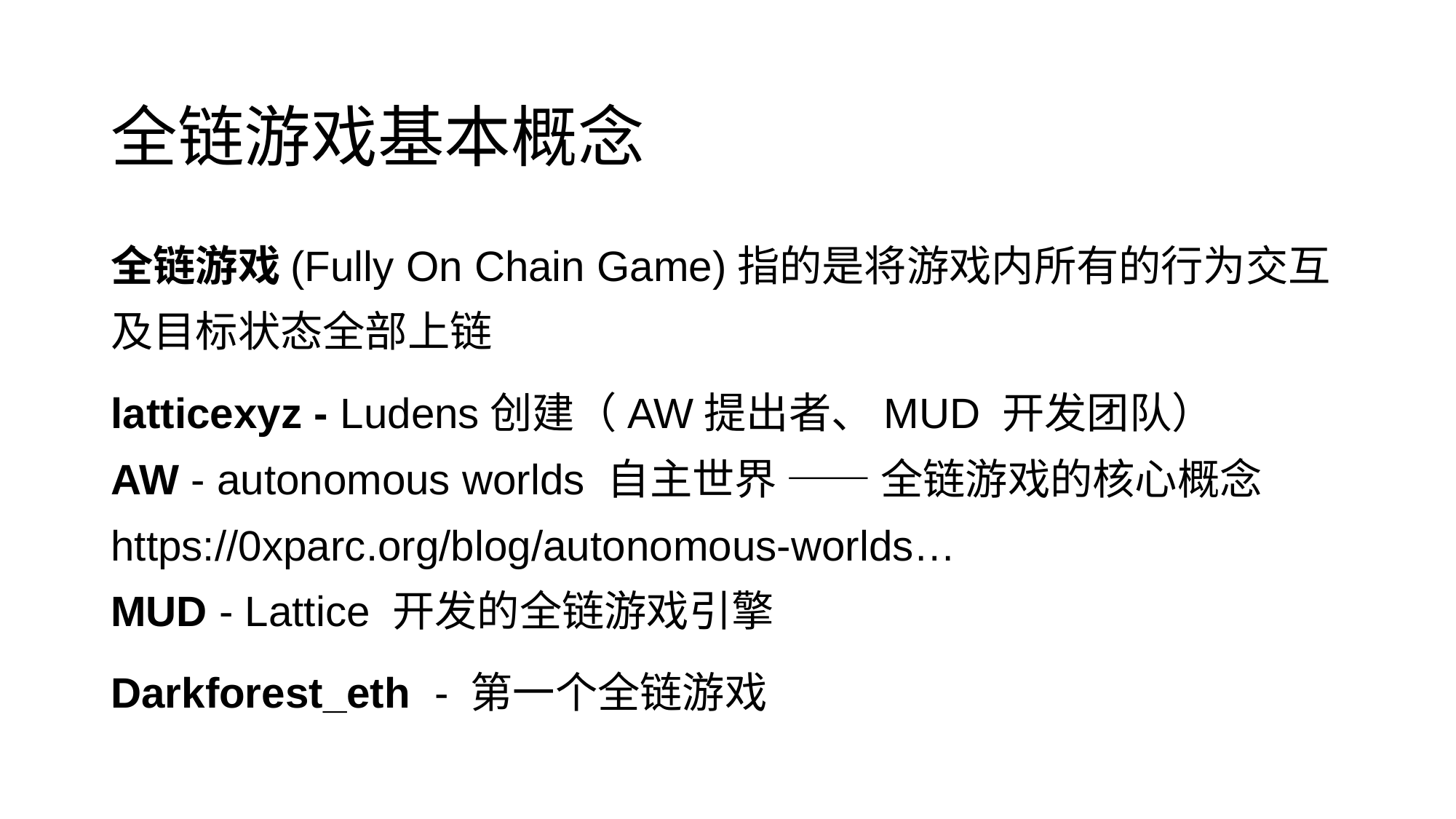

# 全链游戏基本概念
全链游戏(Fully On Chain Game)指的是将游戏内所有的行为交互及目标状态全部上链
latticexyz - Ludens创建（AW提出者、MUD 开发团队）
AW - autonomous worlds 自主世界 —— 全链游戏的核心概念 https://0xparc.org/blog/autonomous-worlds…
MUD - Lattice 开发的全链游戏引擎
Darkforest_eth  - 第一个全链游戏